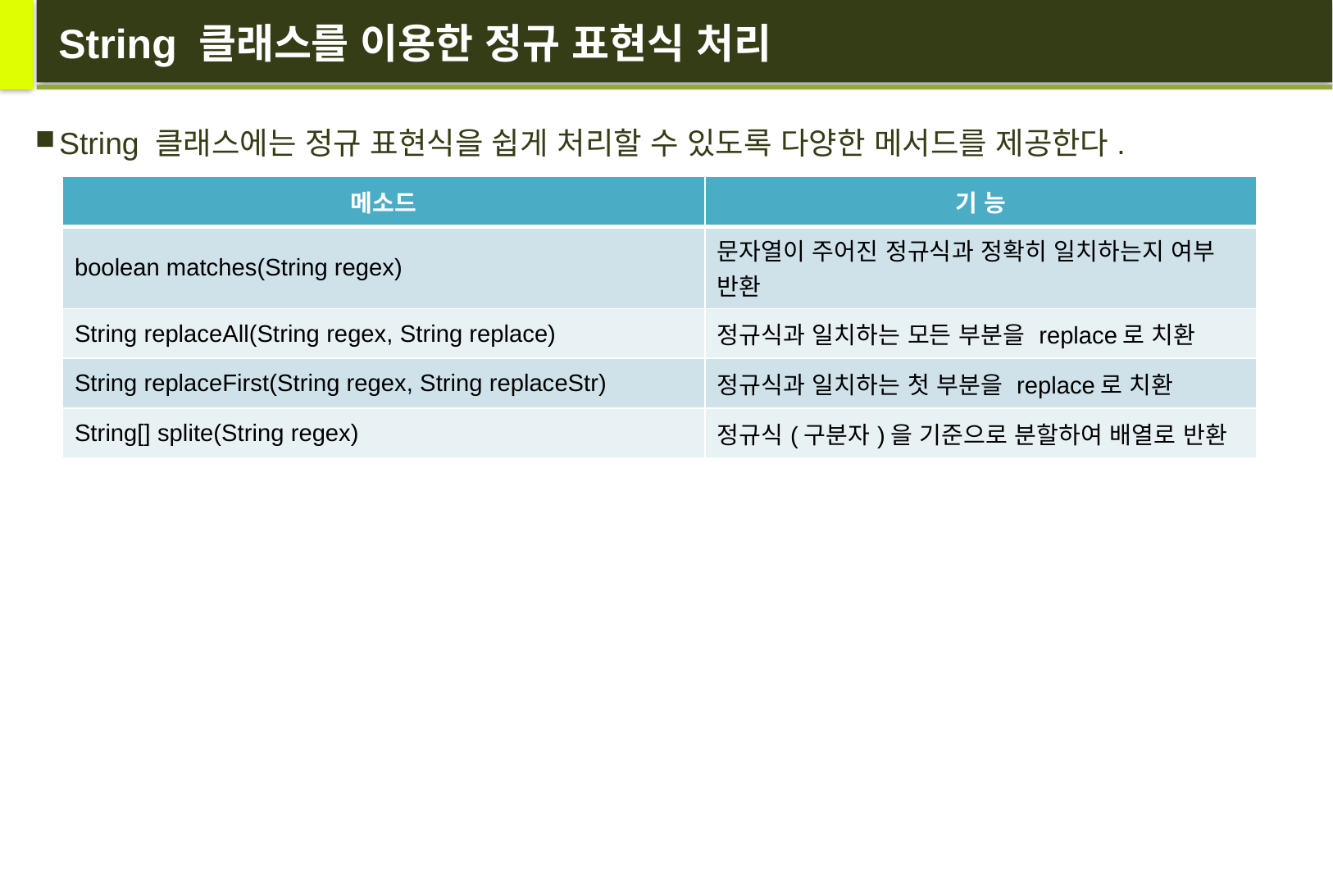

# String 클래스를 이용한 정규 표현식 처리
String 클래스에는 정규 표현식을 쉽게 처리할 수 있도록 다양한 메서드를 제공한다.
| 메소드 | 기 능 |
| --- | --- |
| boolean matches(String regex) | 문자열이 주어진 정규식과 정확히 일치하는지 여부 반환 |
| String replaceAll(String regex, String replace) | 정규식과 일치하는 모든 부분을 replace로 치환 |
| String replaceFirst(String regex, String replaceStr) | 정규식과 일치하는 첫 부분을 replace로 치환 |
| String[] splite(String regex) | 정규식(구분자)을 기준으로 분할하여 배열로 반환 |